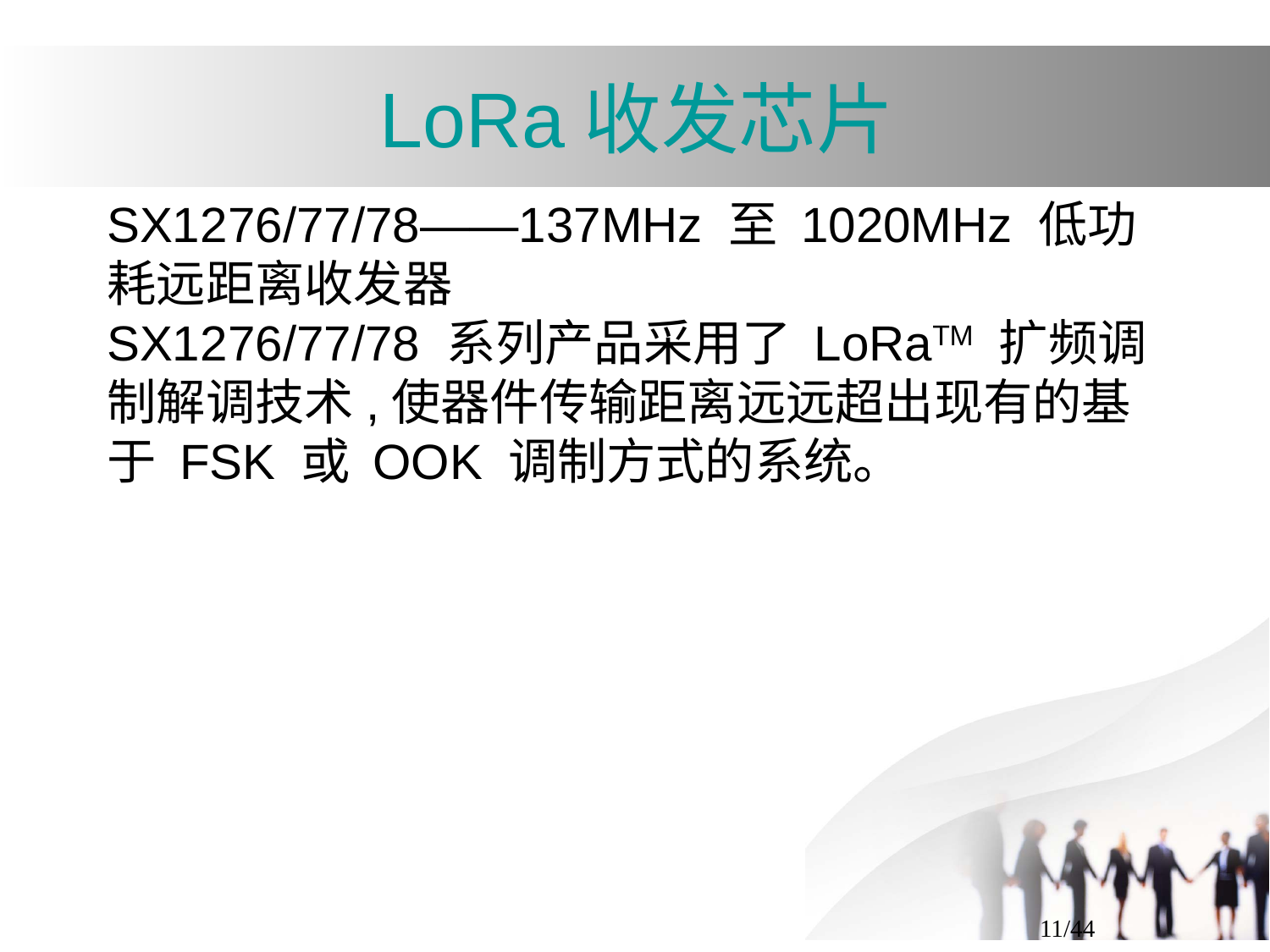

LoRa收发芯片
SX1276/77/78——137MHz 至 1020MHz 低功耗远距离收发器
SX1276/77/78 系列产品采用了 LoRaTM 扩频调制解调技术,使器件传输距离远远超出现有的基于 FSK 或 OOK 调制方式的系统。

11/44